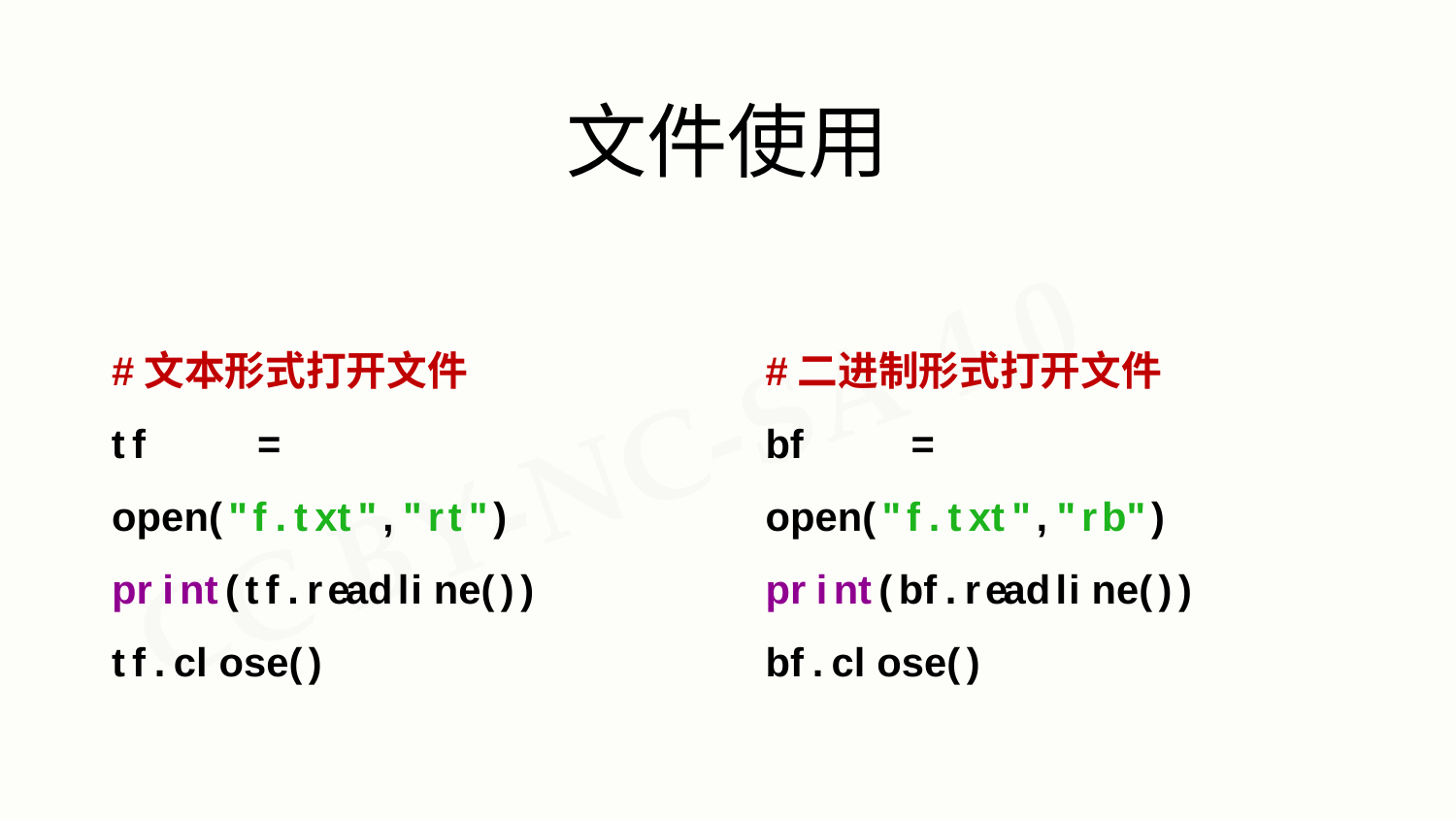

# 文件使用

#文本形式打开文件
tf	=	open("f.txt",	"rt") print(tf.readline()) tf.close()
#二进制形式打开文件
bf	=	open("f.txt",	"rb") print(bf.readline()) bf.close()